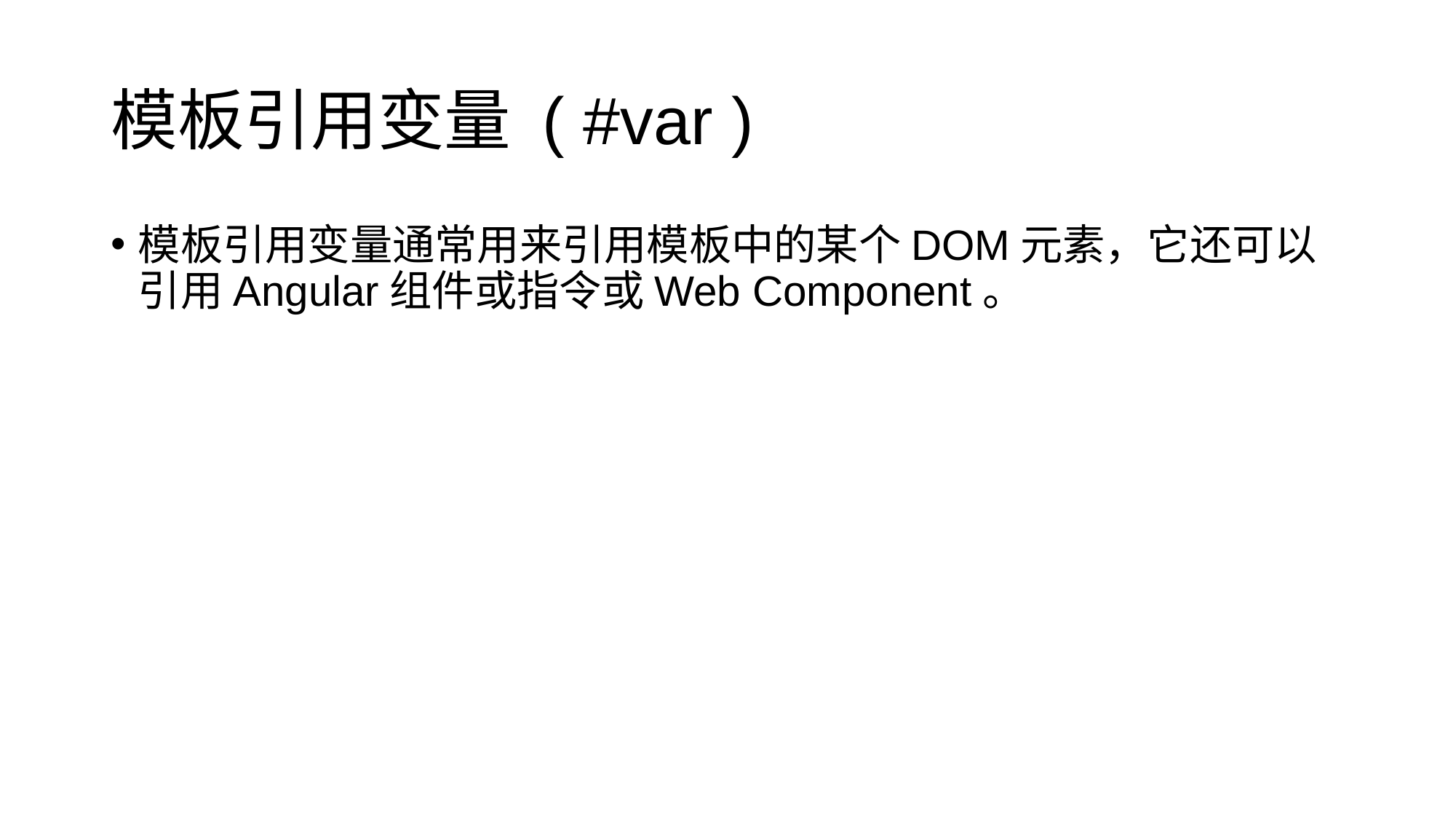

# 模板引用变量 ( #var )
模板引用变量通常用来引用模板中的某个DOM元素，它还可以引用Angular组件或指令或Web Component。